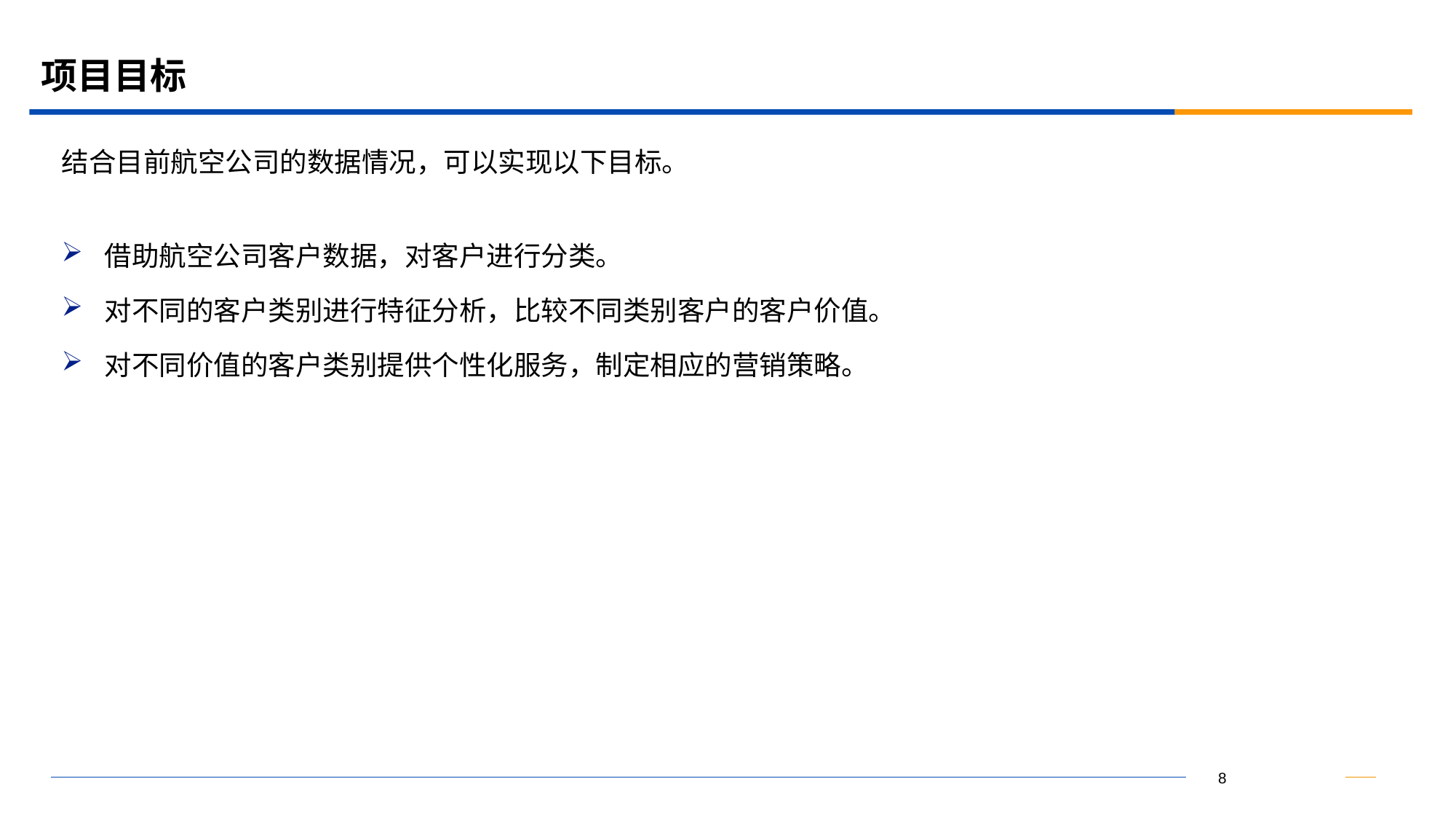

# 项目目标
结合目前航空公司的数据情况，可以实现以下目标。
借助航空公司客户数据，对客户进行分类。
对不同的客户类别进行特征分析，比较不同类别客户的客户价值。
对不同价值的客户类别提供个性化服务，制定相应的营销策略。